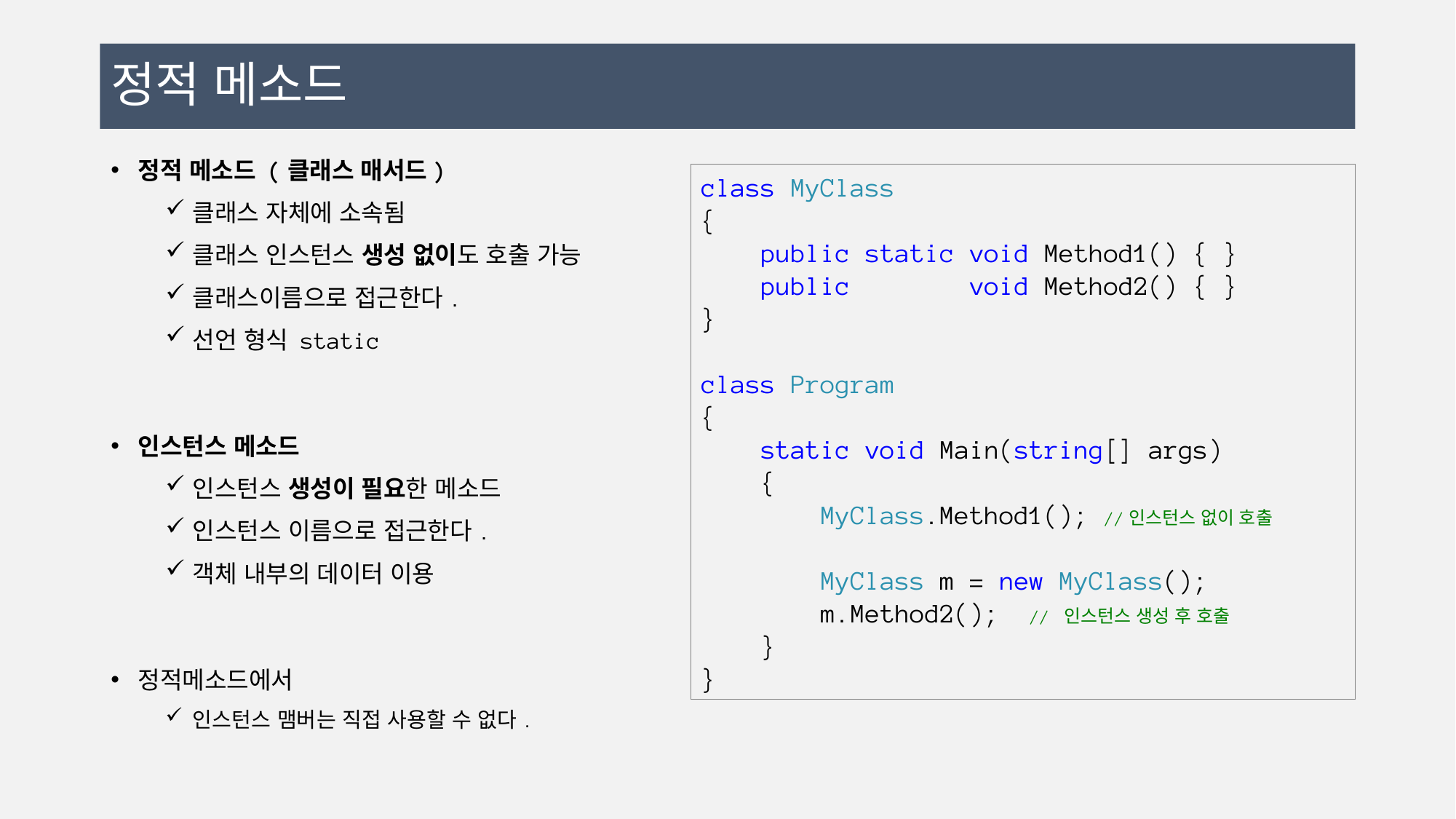

# 정적 메소드
정적 메소드 (클래스 매서드)
클래스 자체에 소속됨
클래스 인스턴스 생성 없이도 호출 가능
클래스이름으로 접근한다.
선언 형식 static

인스턴스 메소드
인스턴스 생성이 필요한 메소드
인스턴스 이름으로 접근한다.
객체 내부의 데이터 이용

정적메소드에서
인스턴스 맴버는 직접 사용할 수 없다.
class MyClass
{
    public static void Method1() { }
    public        void Method2() { }
}

class Program
{
    static void Main(string[] args)
    {
        MyClass.Method1(); //인스턴스 없이 호출

        MyClass m = new MyClass();
        m.Method2();  // 인스턴스 생성 후 호출
    }
}